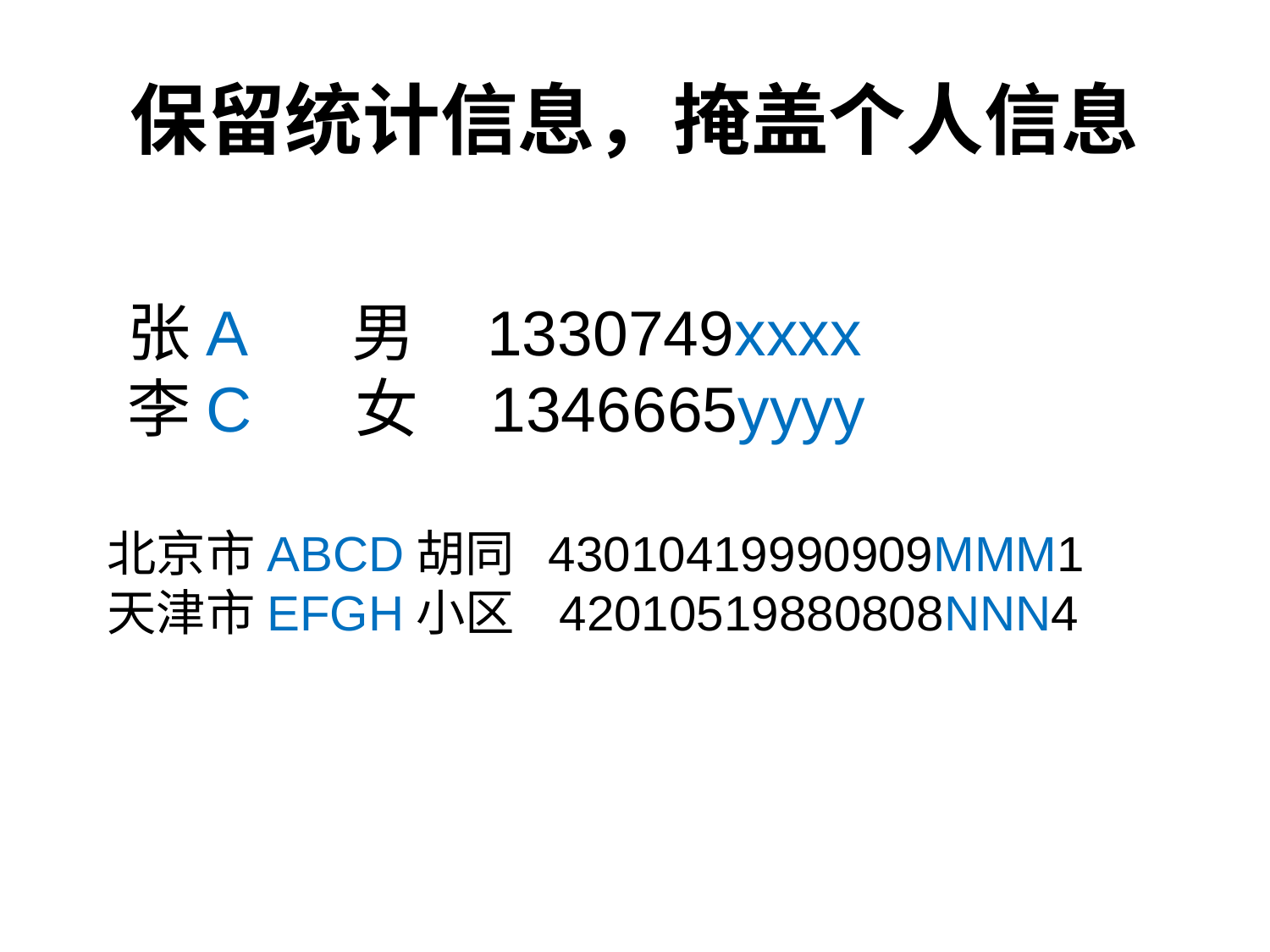

# 保留统计信息，掩盖个人信息
张A     男    1330749xxxx
李C     女    1346665yyyy
北京市ABCD胡同  43010419990909MMM1
天津市EFGH小区   42010519880808NNN4